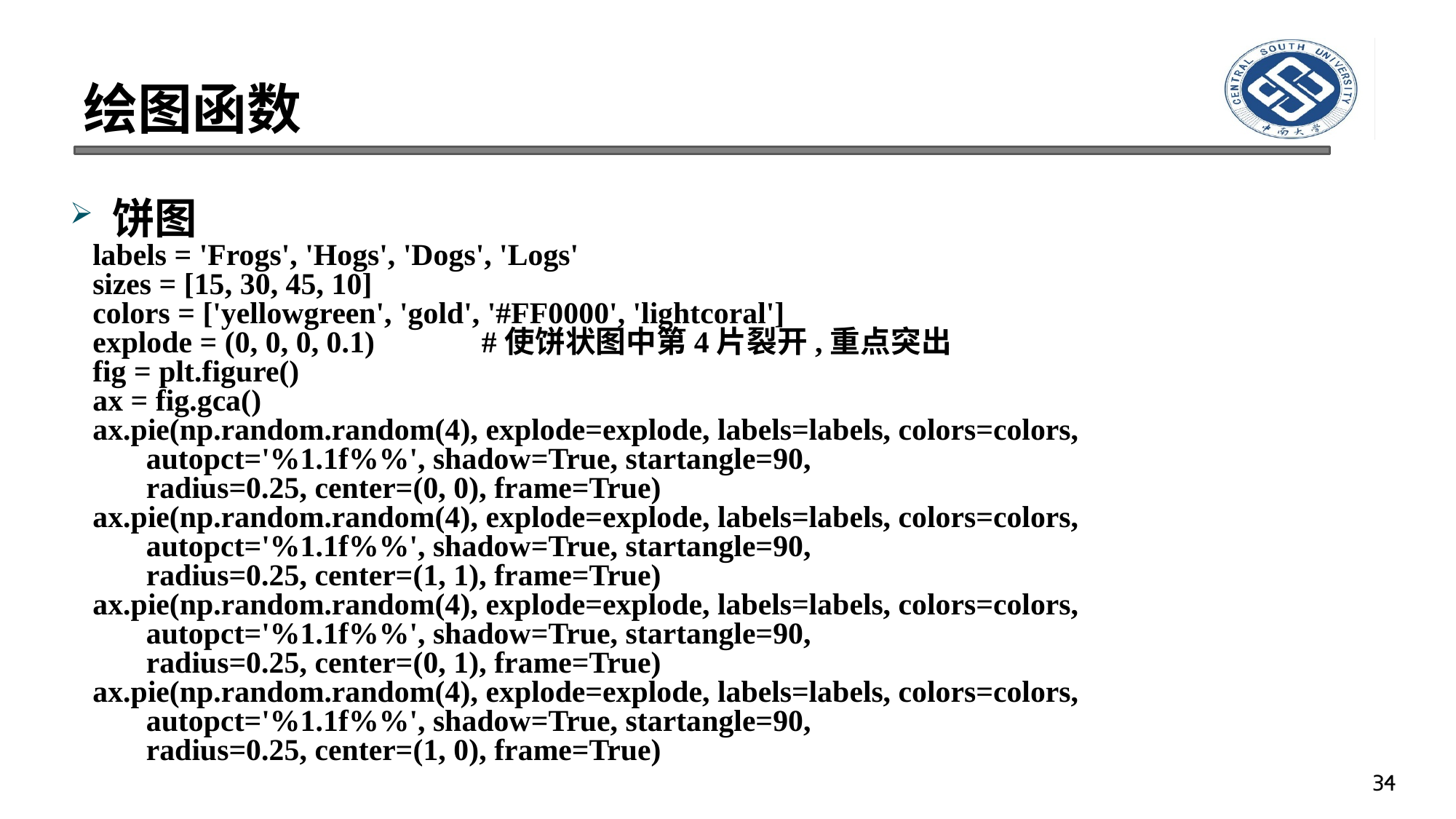

# 绘图函数
饼图
labels = 'Frogs', 'Hogs', 'Dogs', 'Logs'
sizes = [15, 30, 45, 10]
colors = ['yellowgreen', 'gold', '#FF0000', 'lightcoral']
explode = (0, 0, 0, 0.1)              #使饼状图中第4片裂开,重点突出
fig = plt.figure()
ax = fig.gca()
ax.pie(np.random.random(4), explode=explode, labels=labels, colors=colors,
       autopct='%1.1f%%', shadow=True, startangle=90,
       radius=0.25, center=(0, 0), frame=True)
ax.pie(np.random.random(4), explode=explode, labels=labels, colors=colors,
       autopct='%1.1f%%', shadow=True, startangle=90,
       radius=0.25, center=(1, 1), frame=True)
ax.pie(np.random.random(4), explode=explode, labels=labels, colors=colors,
       autopct='%1.1f%%', shadow=True, startangle=90,
       radius=0.25, center=(0, 1), frame=True)
ax.pie(np.random.random(4), explode=explode, labels=labels, colors=colors,
       autopct='%1.1f%%', shadow=True, startangle=90,
       radius=0.25, center=(1, 0), frame=True)
34